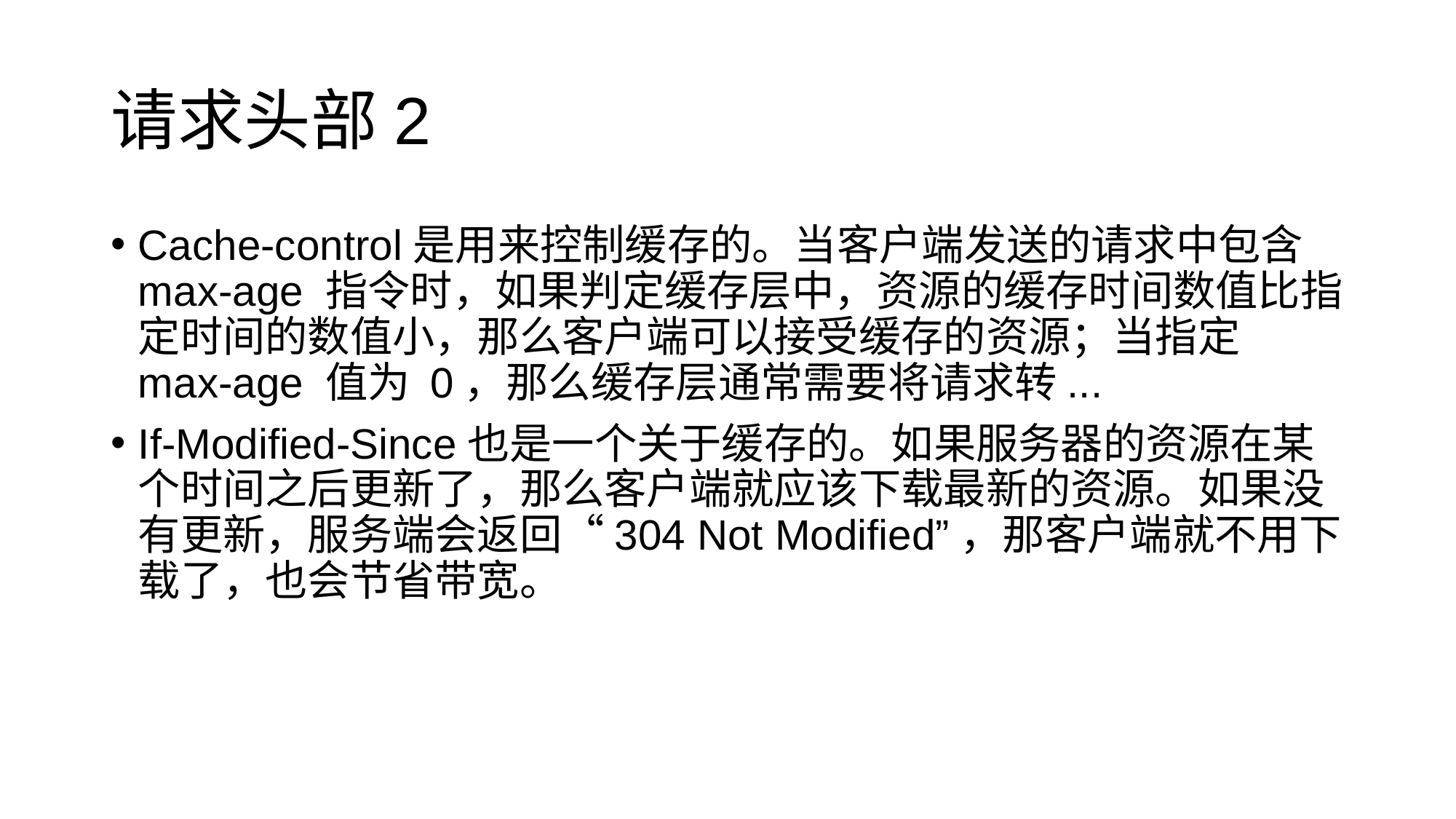

# 请求头部2
Cache-control是用来控制缓存的。当客户端发送的请求中包含 max-age 指令时，如果判定缓存层中，资源的缓存时间数值比指定时间的数值小，那么客户端可以接受缓存的资源；当指定 max-age 值为 0，那么缓存层通常需要将请求转...
If-Modified-Since也是一个关于缓存的。如果服务器的资源在某个时间之后更新了，那么客户端就应该下载最新的资源。如果没有更新，服务端会返回“304 Not Modified”，那客户端就不用下载了，也会节省带宽。